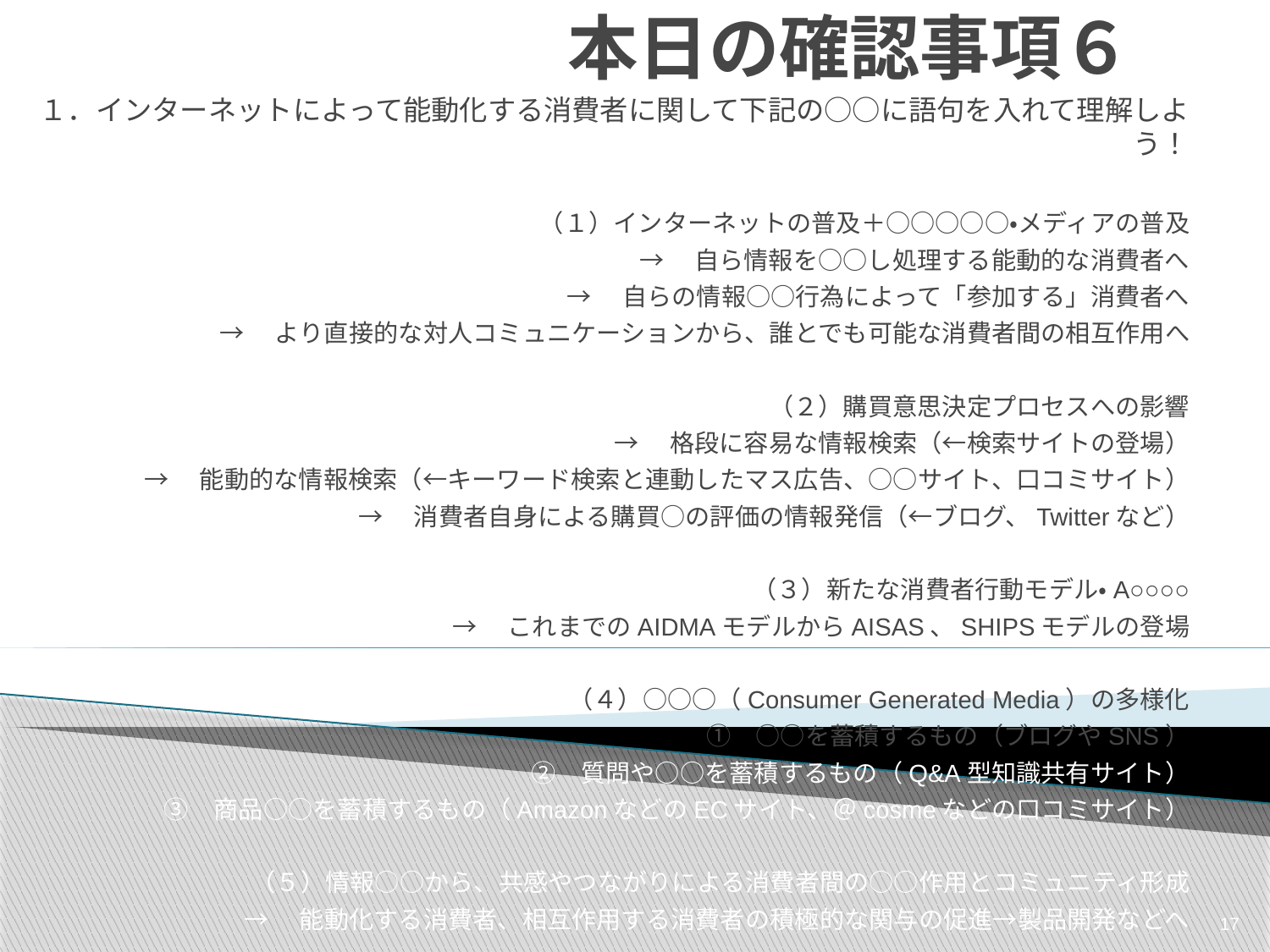

# 本日の確認事項６
１．インターネットによって能動化する消費者に関して下記の○○に語句を入れて理解しよう！

（１）インターネットの普及＋○○○○○・メディアの普及
→　自ら情報を○○し処理する能動的な消費者へ
→　自らの情報○○行為によって「参加する」消費者へ
→　より直接的な対人コミュニケーションから、誰とでも可能な消費者間の相互作用へ

（２）購買意思決定プロセスへの影響
→　格段に容易な情報検索（←検索サイトの登場）
→　能動的な情報検索（←キーワード検索と連動したマス広告、○○サイト、口コミサイト）
→　消費者自身による購買○の評価の情報発信（←ブログ、Twitterなど）

（３）新たな消費者行動モデル・A○○○○
→　これまでのAIDMAモデルからAISAS、SHIPSモデルの登場

（４）○○○（Consumer Generated Media）の多様化
　①　○○を蓄積するもの（ブログやSNS）
　②　質問や○○を蓄積するもの（Q&A型知識共有サイト）
　③　商品○○を蓄積するもの（AmazonなどのECサイト、＠cosmeなどの口コミサイト）

（５）情報○○から、共感やつながりによる消費者間の○○作用とコミュニティ形成
→　能動化する消費者、相互作用する消費者の積極的な関与の促進→製品開発などへ

17